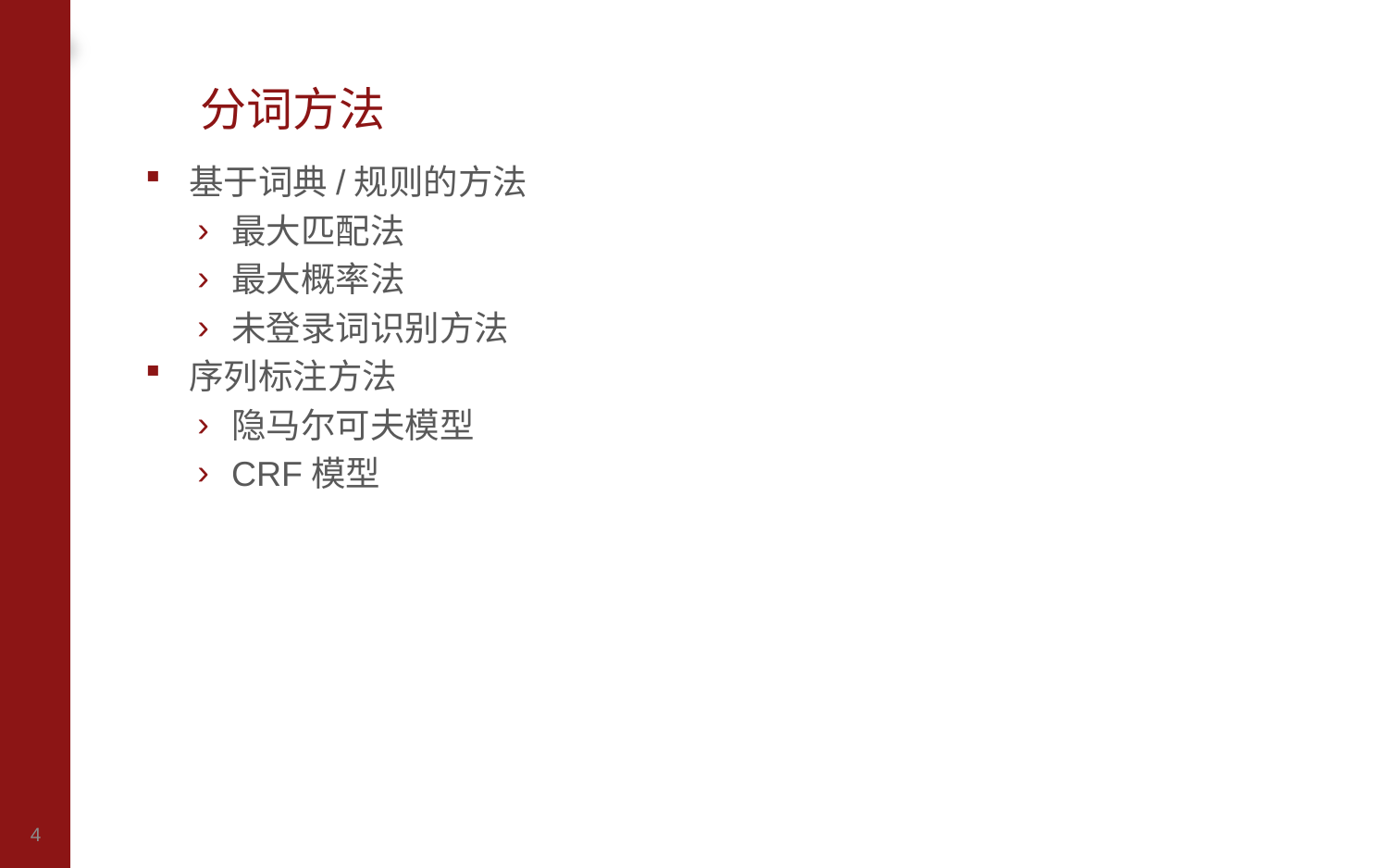

# 分词方法
基于词典/规则的方法
最大匹配法
最大概率法
未登录词识别方法
序列标注方法
隐马尔可夫模型
CRF模型

4